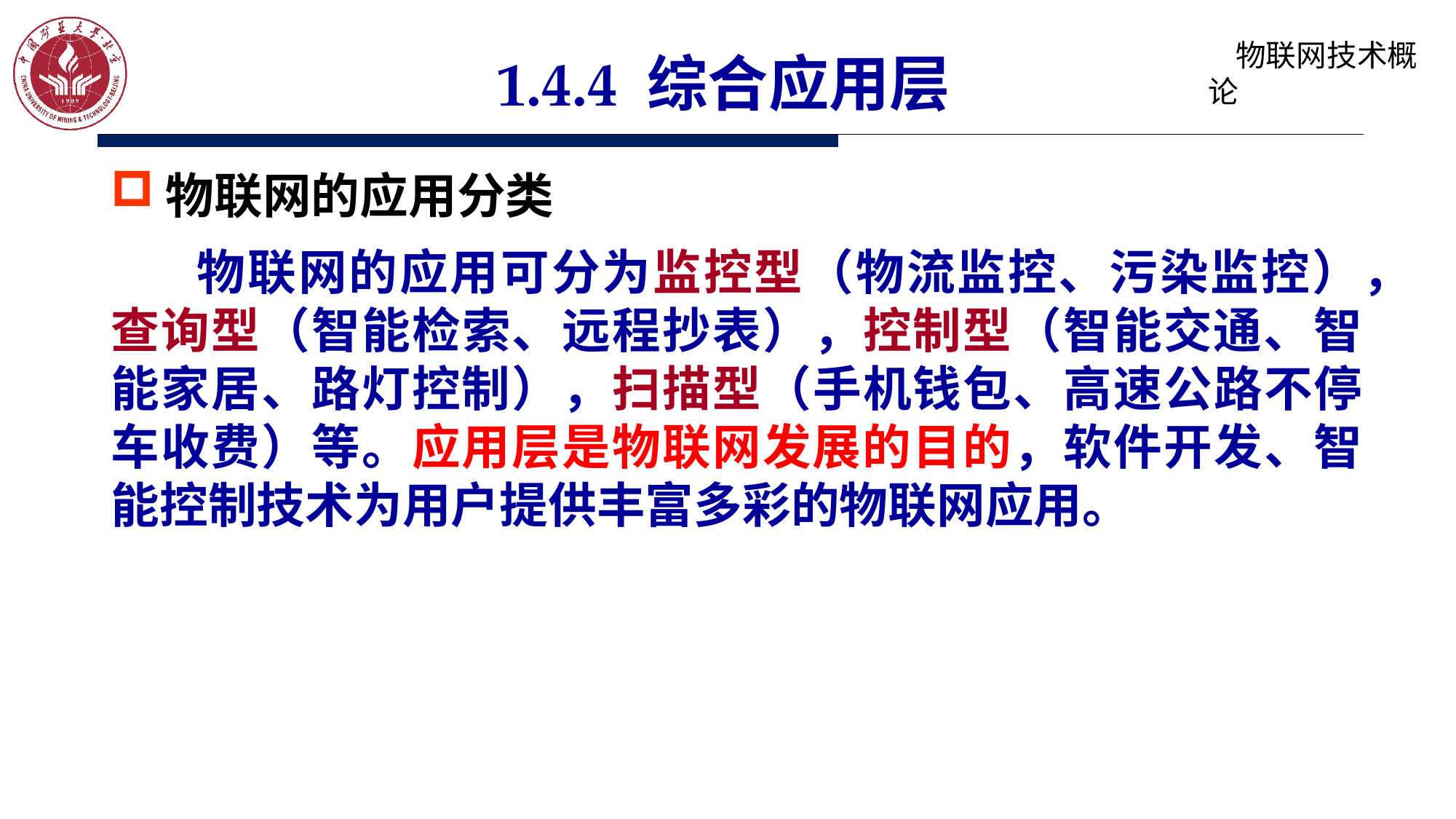

# 1.4.4 综合应用层
物联网的应用分类
物联网的应用可分为监控型（物流监控、污染监控），查询型（智能检索、远程抄表），控制型（智能交通、智能家居、路灯控制），扫描型（手机钱包、高速公路不停车收费）等。应用层是物联网发展的目的，软件开发、智能控制技术为用户提供丰富多彩的物联网应用。